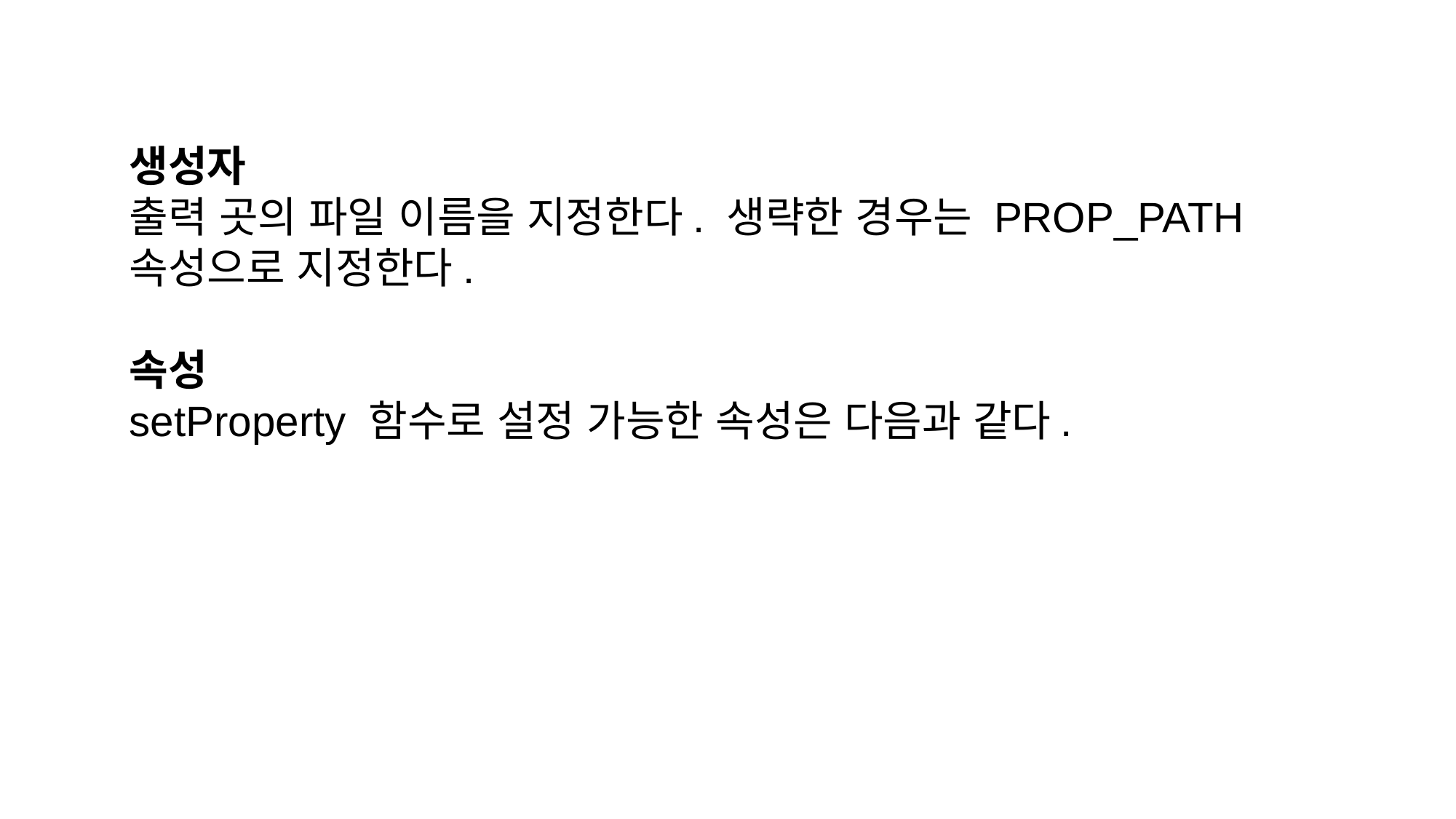

생성자
출력 곳의 파일 이름을 지정한다. 생략한 경우는 PROP_PATH속성으로 지정한다.

속성
setProperty 함수로 설정 가능한 속성은 다음과 같다.